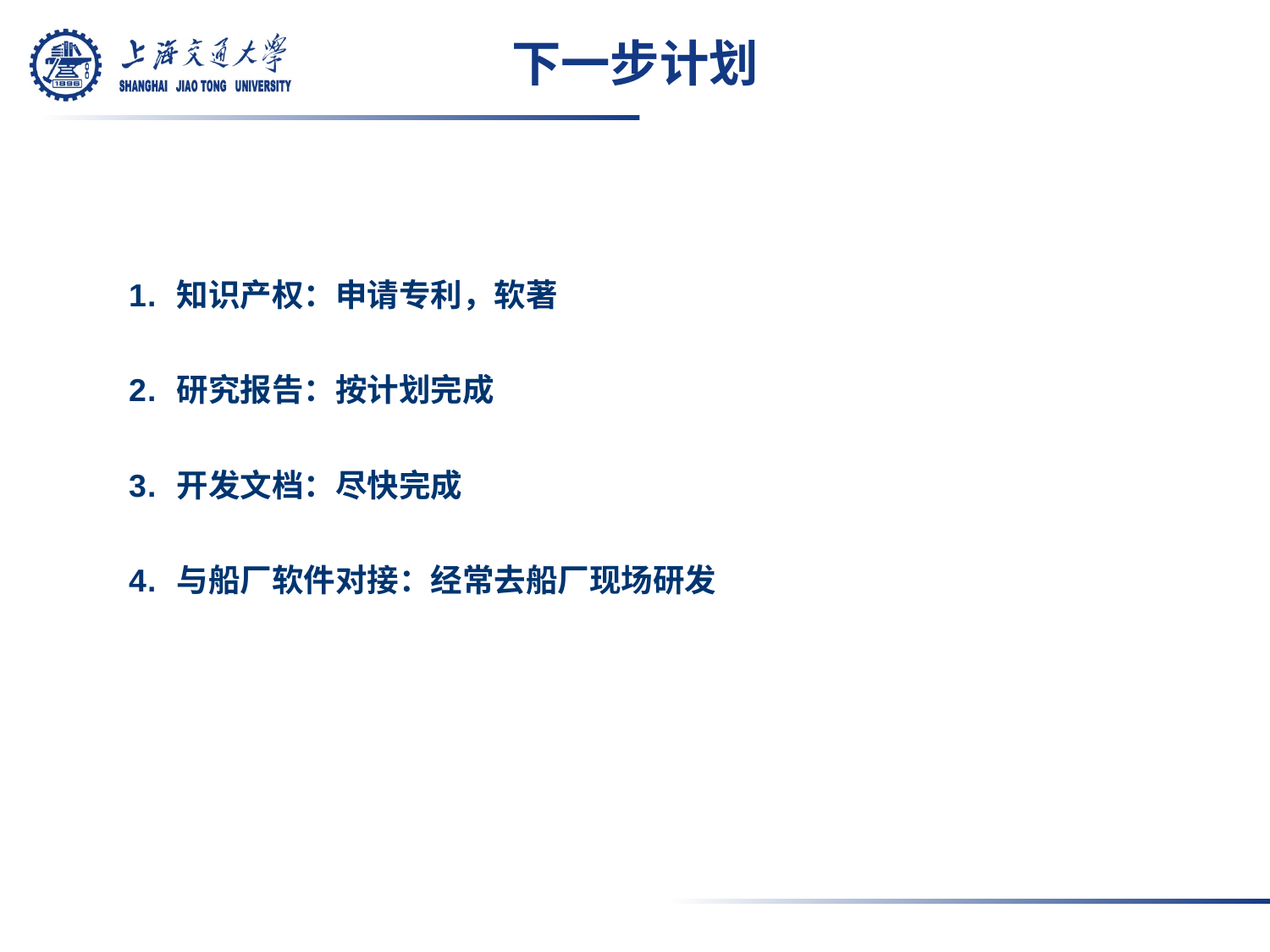

# 下一步计划
知识产权：申请专利，软著
研究报告：按计划完成
开发文档：尽快完成
与船厂软件对接：经常去船厂现场研发